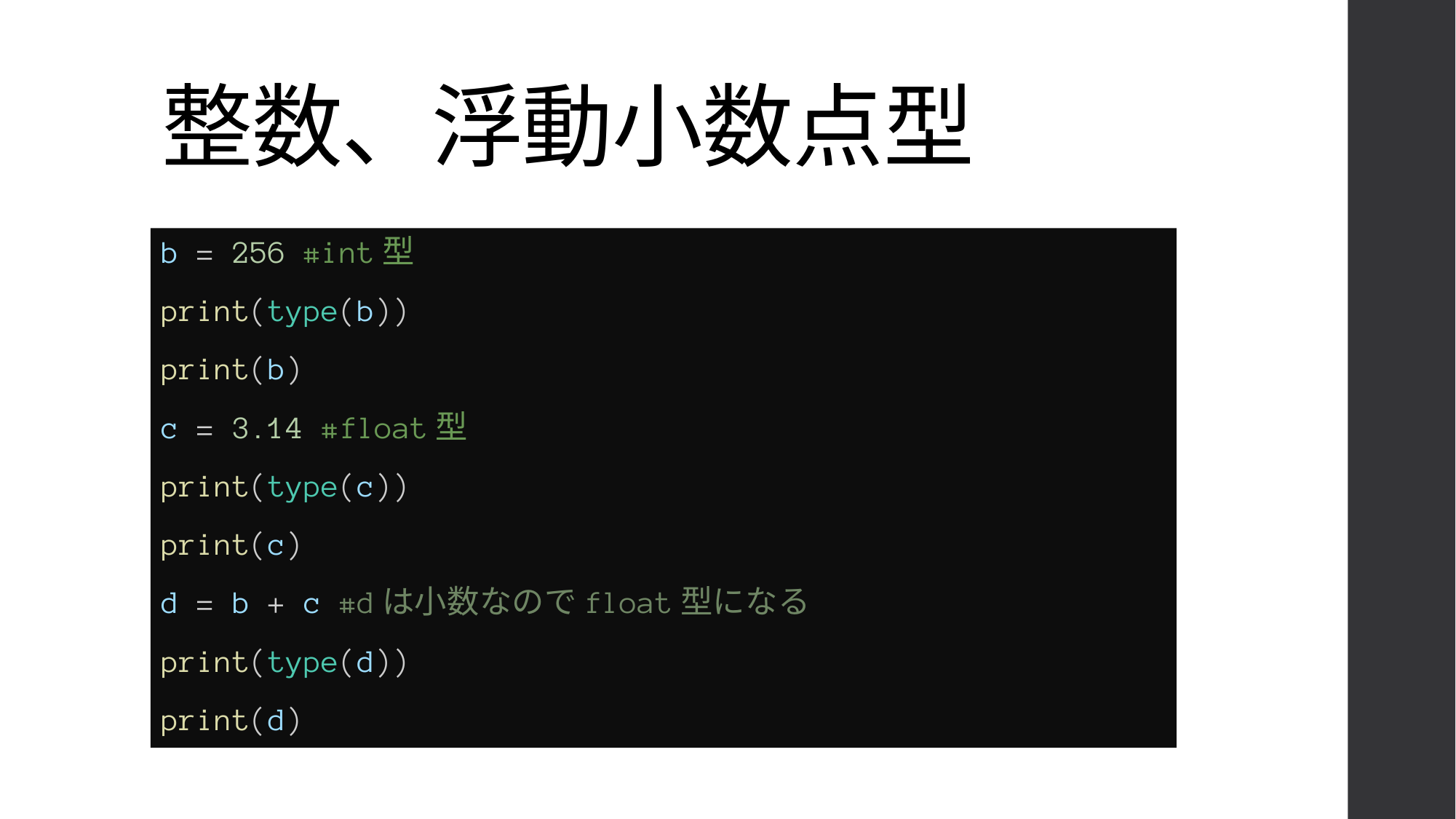

# 整数、浮動小数点型
b = 256 #int型
print(type(b))
print(b)
c = 3.14 #float型
print(type(c))
print(c)
d = b + c #dは小数なのでfloat型になる
print(type(d))
print(d)